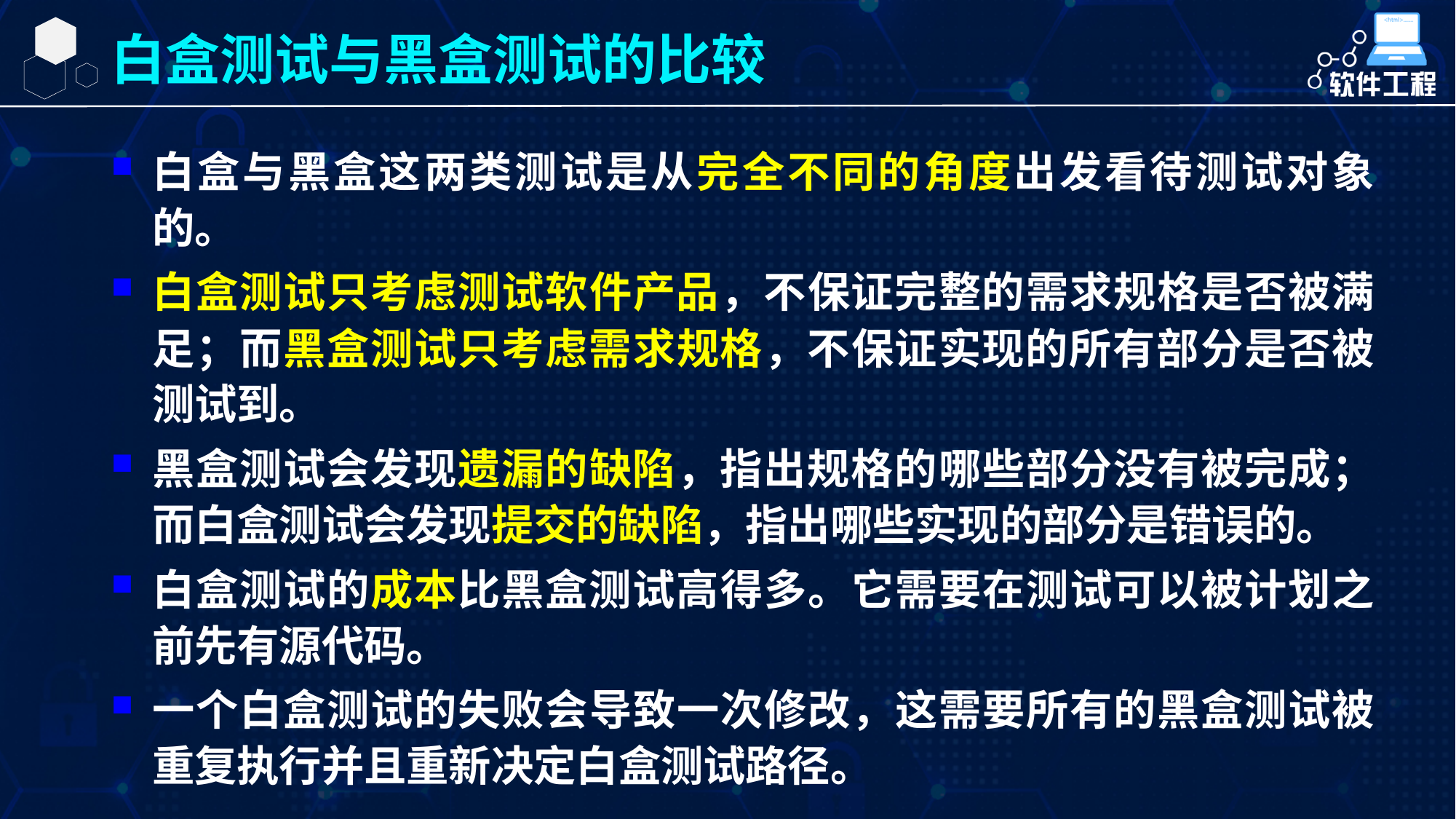

白盒测试与黑盒测试的比较
白盒与黑盒这两类测试是从完全不同的角度出发看待测试对象的。
白盒测试只考虑测试软件产品，不保证完整的需求规格是否被满足；而黑盒测试只考虑需求规格，不保证实现的所有部分是否被测试到。
黑盒测试会发现遗漏的缺陷，指出规格的哪些部分没有被完成；而白盒测试会发现提交的缺陷，指出哪些实现的部分是错误的。
白盒测试的成本比黑盒测试高得多。它需要在测试可以被计划之前先有源代码。
一个白盒测试的失败会导致一次修改，这需要所有的黑盒测试被重复执行并且重新决定白盒测试路径。